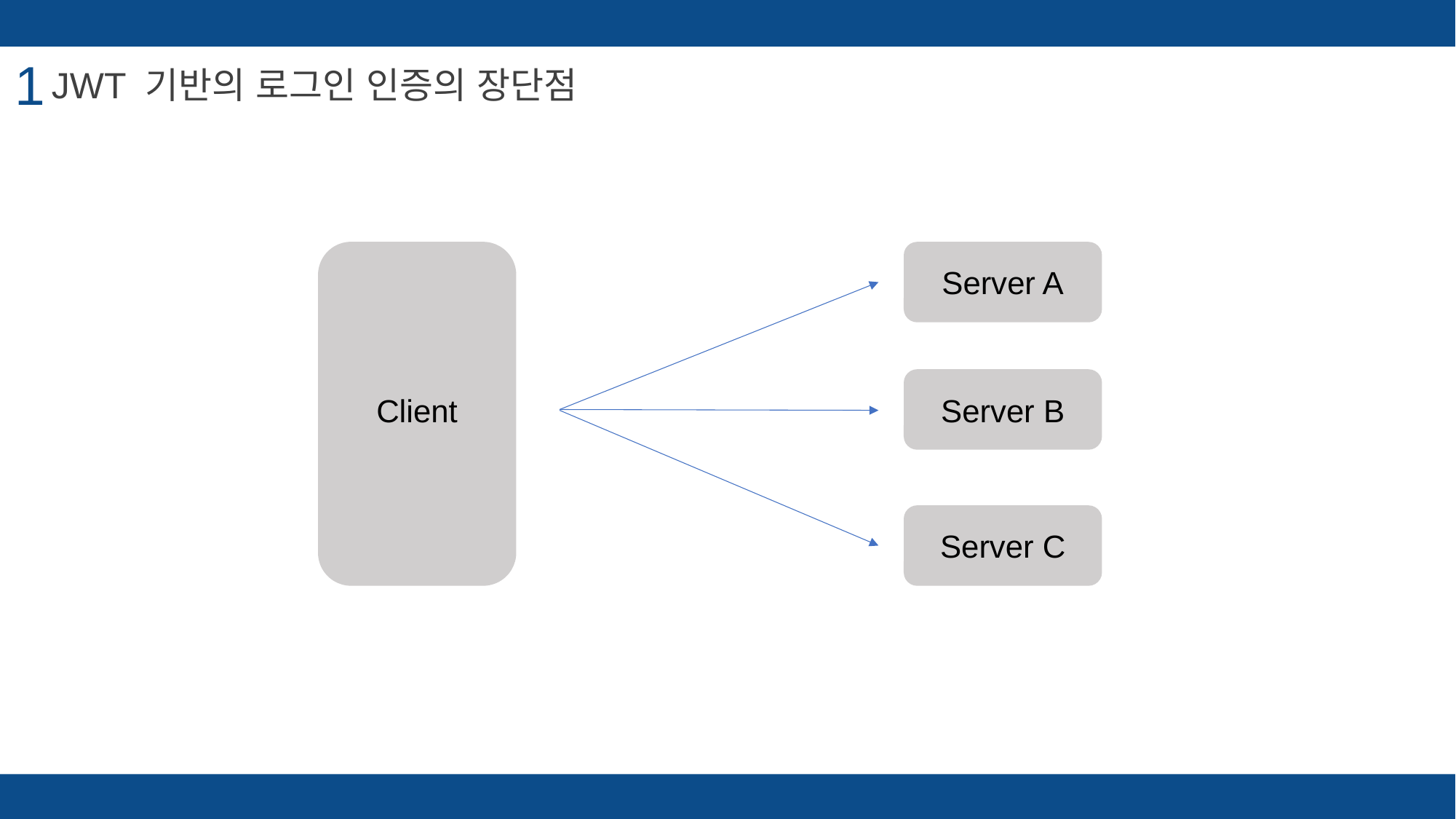

1
JWT 기반의 로그인 인증의 장단점

Server A

Client
Server B

Server C